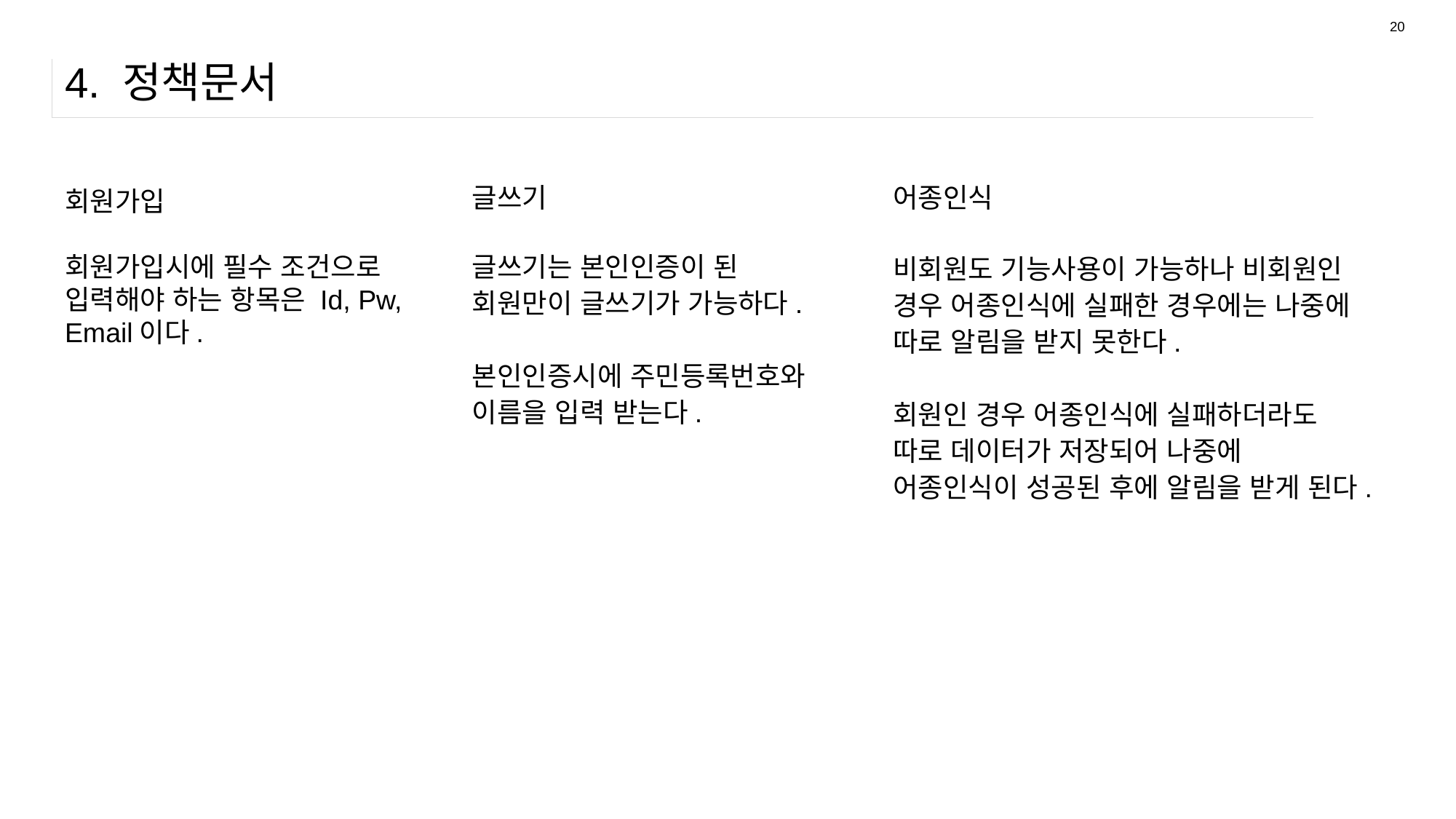

20
# 4. 정책문서
어종인식

비회원도 기능사용이 가능하나 비회원인 경우 어종인식에 실패한 경우에는 나중에 따로 알림을 받지 못한다.
회원인 경우 어종인식에 실패하더라도 따로 데이터가 저장되어 나중에 어종인식이 성공된 후에 알림을 받게 된다.
회원가입

회원가입시에 필수 조건으로 입력해야 하는 항목은 Id, Pw, Email이다.
글쓰기

글쓰기는 본인인증이 된 회원만이 글쓰기가 가능하다.

본인인증시에 주민등록번호와 이름을 입력 받는다.